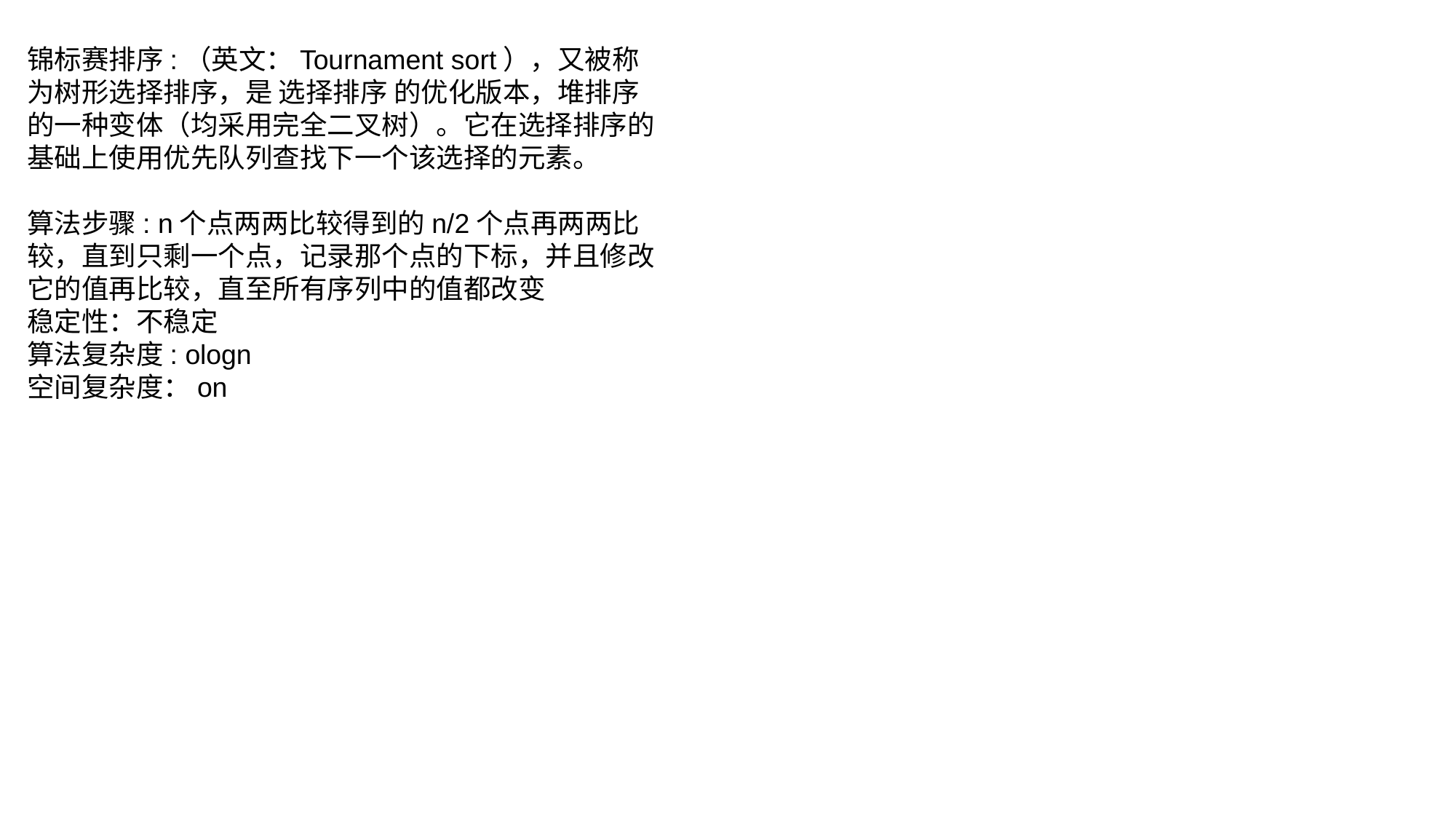

锦标赛排序:（英文：Tournament sort），又被称为树形选择排序，是 选择排序 的优化版本，堆排序 的一种变体（均采用完全二叉树）。它在选择排序的基础上使用优先队列查找下一个该选择的元素。

算法步骤: n个点两两比较得到的n/2个点再两两比较，直到只剩一个点，记录那个点的下标，并且修改它的值再比较，直至所有序列中的值都改变
稳定性：不稳定
算法复杂度: ologn
空间复杂度：on